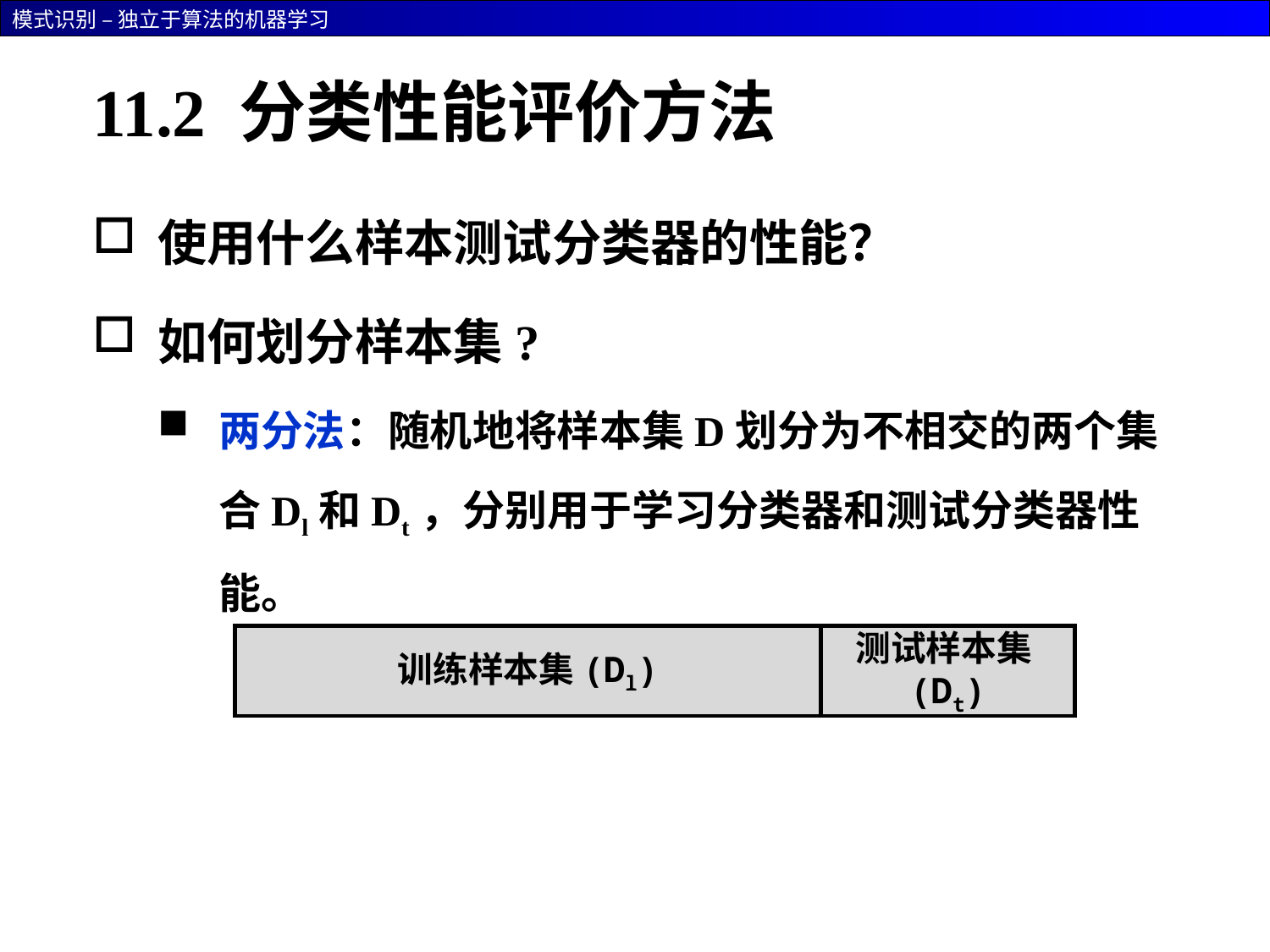

# 11.2 分类性能评价方法
使用什么样本测试分类器的性能？
如何划分样本集?
两分法：随机地将样本集D划分为不相交的两个集合Dl和Dt，分别用于学习分类器和测试分类器性能。
训练样本集(Dl)
测试样本集(Dt)